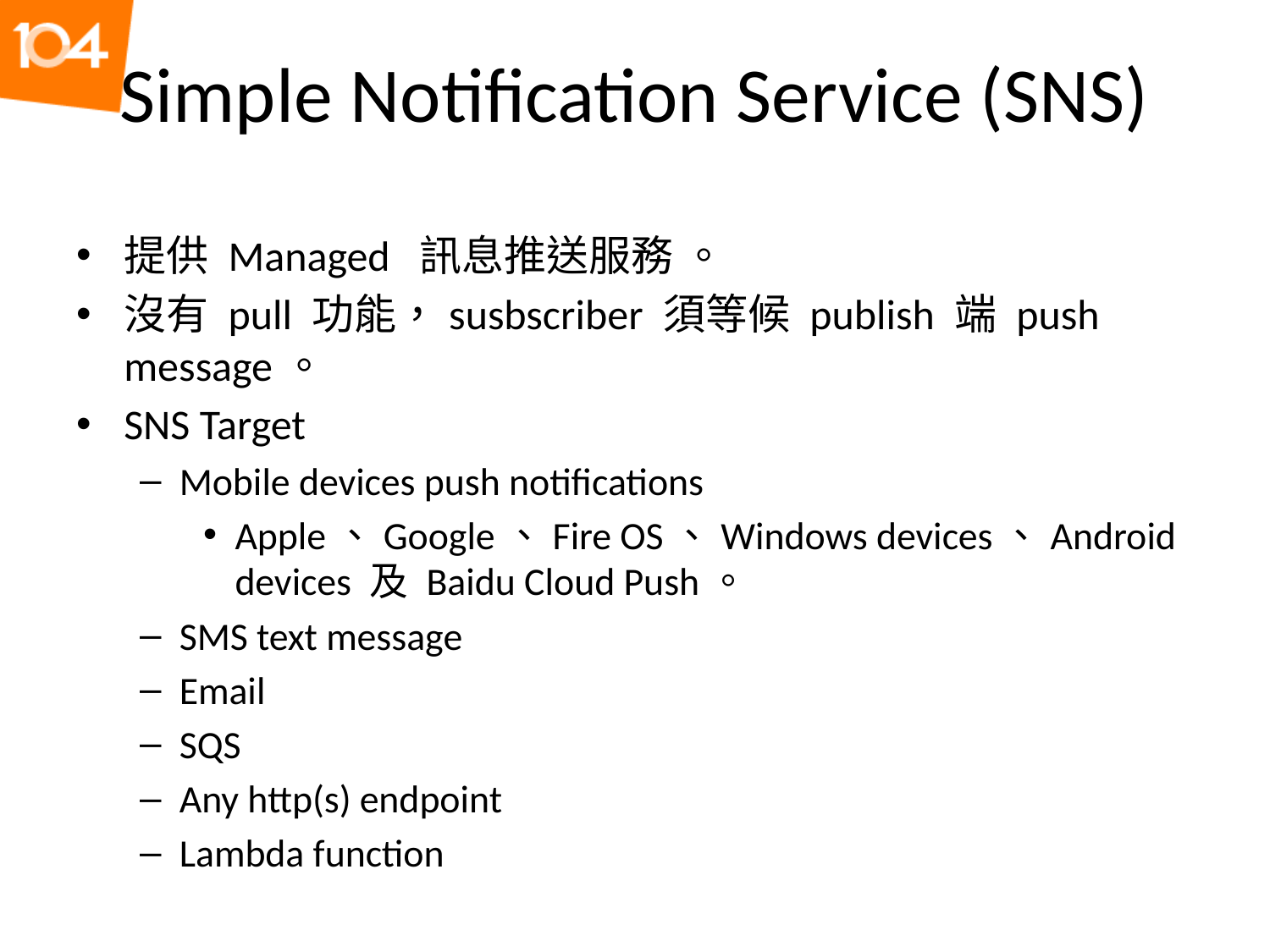

# Simple Notification Service (SNS)
提供 Managed  訊息推送服務 。
沒有 pull 功能，susbscriber 須等候 publish 端 push message。
SNS Target
Mobile devices push notifications
Apple、Google、Fire OS、Windows devices、Android devices 及 Baidu Cloud Push。
SMS text message
Email
SQS
Any http(s) endpoint
Lambda function